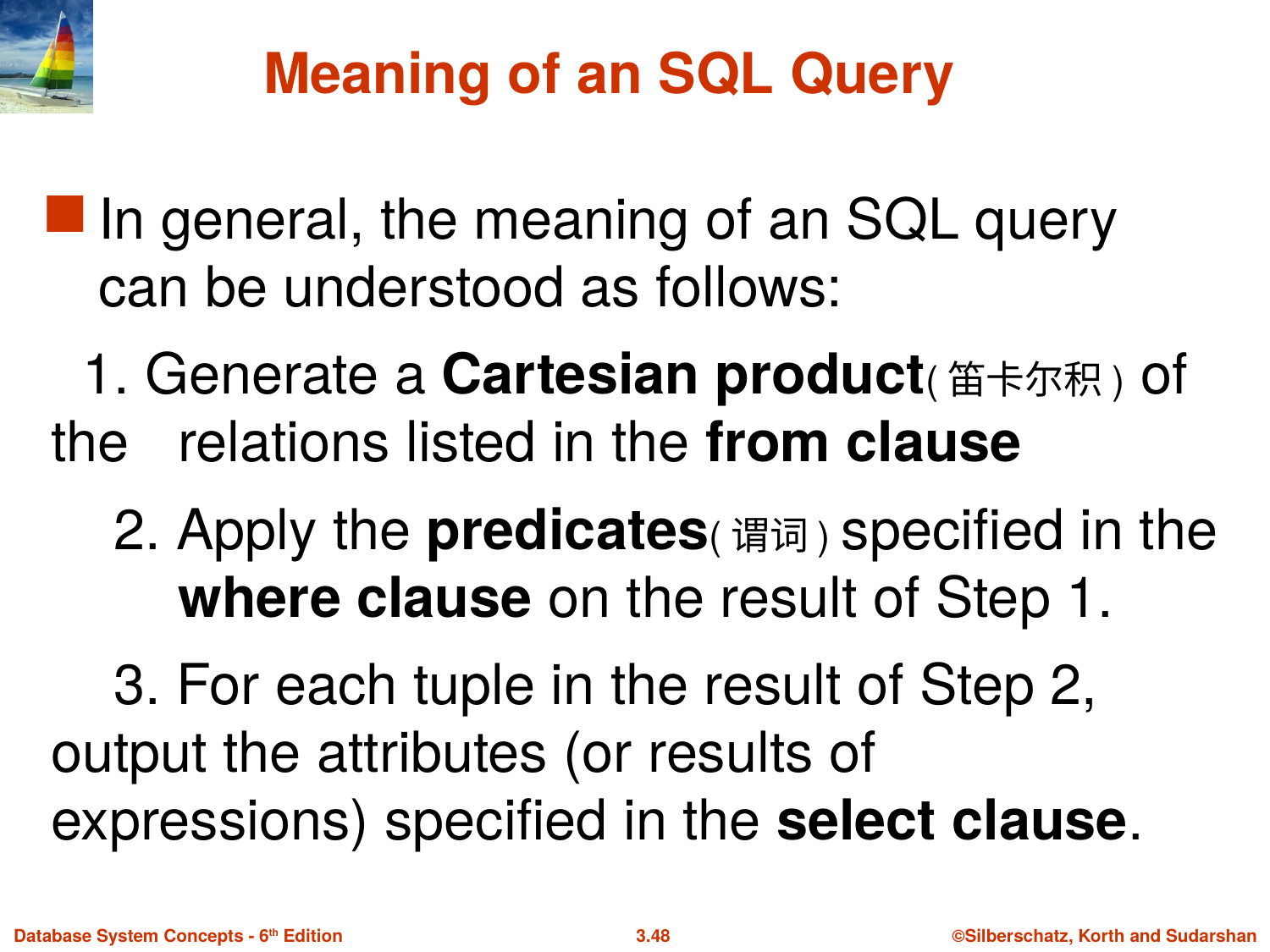

# Meaning of an SQL Query
In general, the meaning of an SQL query can be understood as follows:
  1. Generate a Cartesian product(笛卡尔积) of the 	relations listed in the from clause
    2. Apply the predicates(谓词) speciﬁed in the 	where clause on the result of Step 1.
    3. For each tuple in the result of Step 2, 	output the attributes (or results of 	expressions) speciﬁed in the select clause.